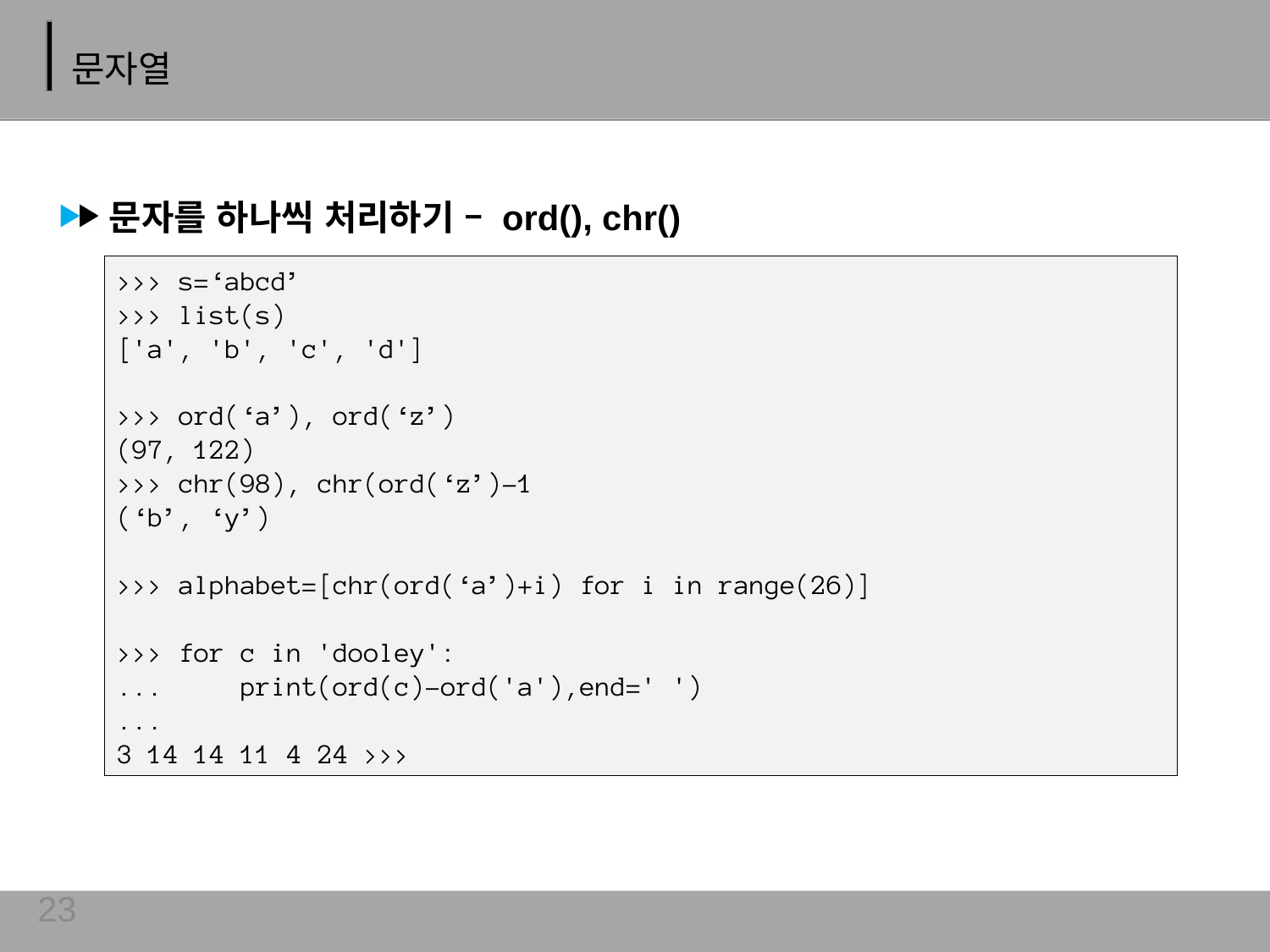

# 문자열
문자를 하나씩 처리하기 – ord(), chr()
‘
>>> s=‘abcd’
>>> list(s)
['a', 'b', 'c', 'd']

>>> ord(‘a’), ord(‘z’)
(97, 122)
>>> chr(98), chr(ord(‘z’)-1
(‘b’, ‘y’)

>>> alphabet=[chr(ord(‘a’)+i) for i in range(26)]

>>> for c in 'dooley':
...     print(ord(c)-ord('a'),end=' ')
...
3 14 14 11 4 24 >>>
23